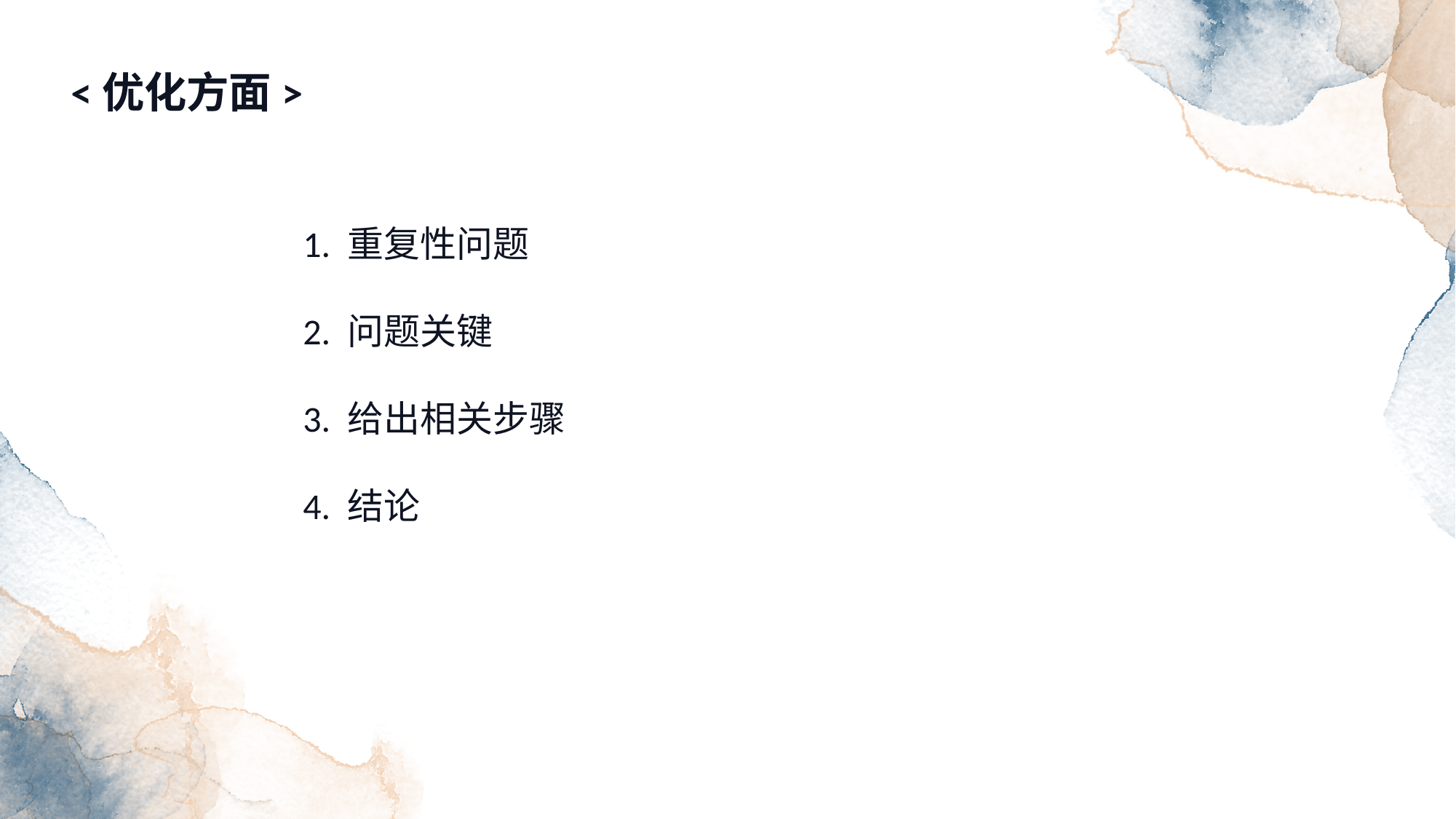

行业PPT模板http://www.1ppt.com/hangye/
<优化方面>
1. 重复性问题

2. 问题关键

3. 给出相关步骤

4. 结论